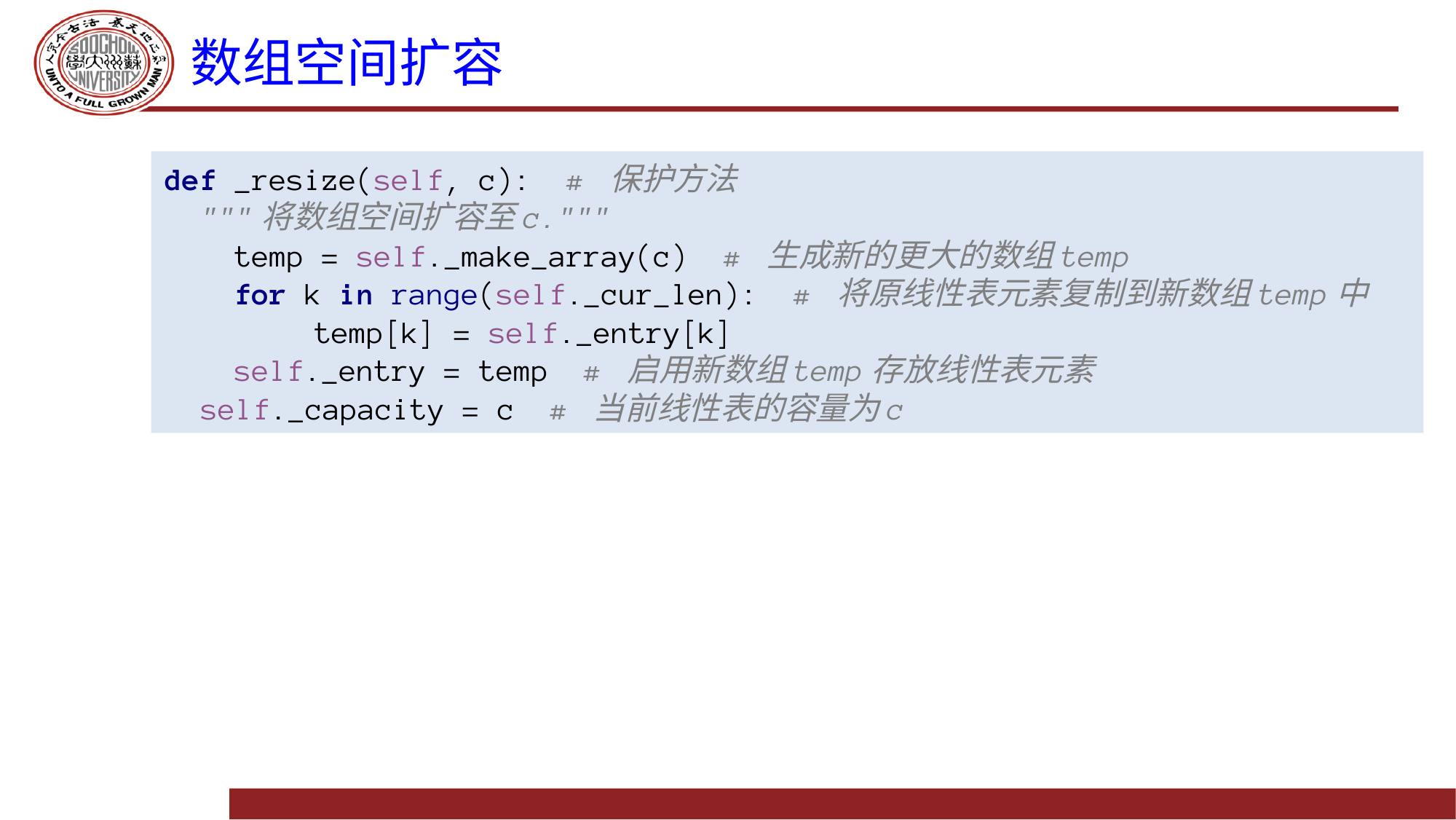

# 数组空间扩容
def _resize(self, c):  # 保护方法
    """将数组空间扩容至c."""
    temp = self._make_array(c)  # 生成新的更大的数组temp
    for k in range(self._cur_len):  # 将原线性表元素复制到新数组temp中
                    temp[k] = self._entry[k]
    self._entry = temp  # 启用新数组temp存放线性表元素
    self._capacity = c  # 当前线性表的容量为c